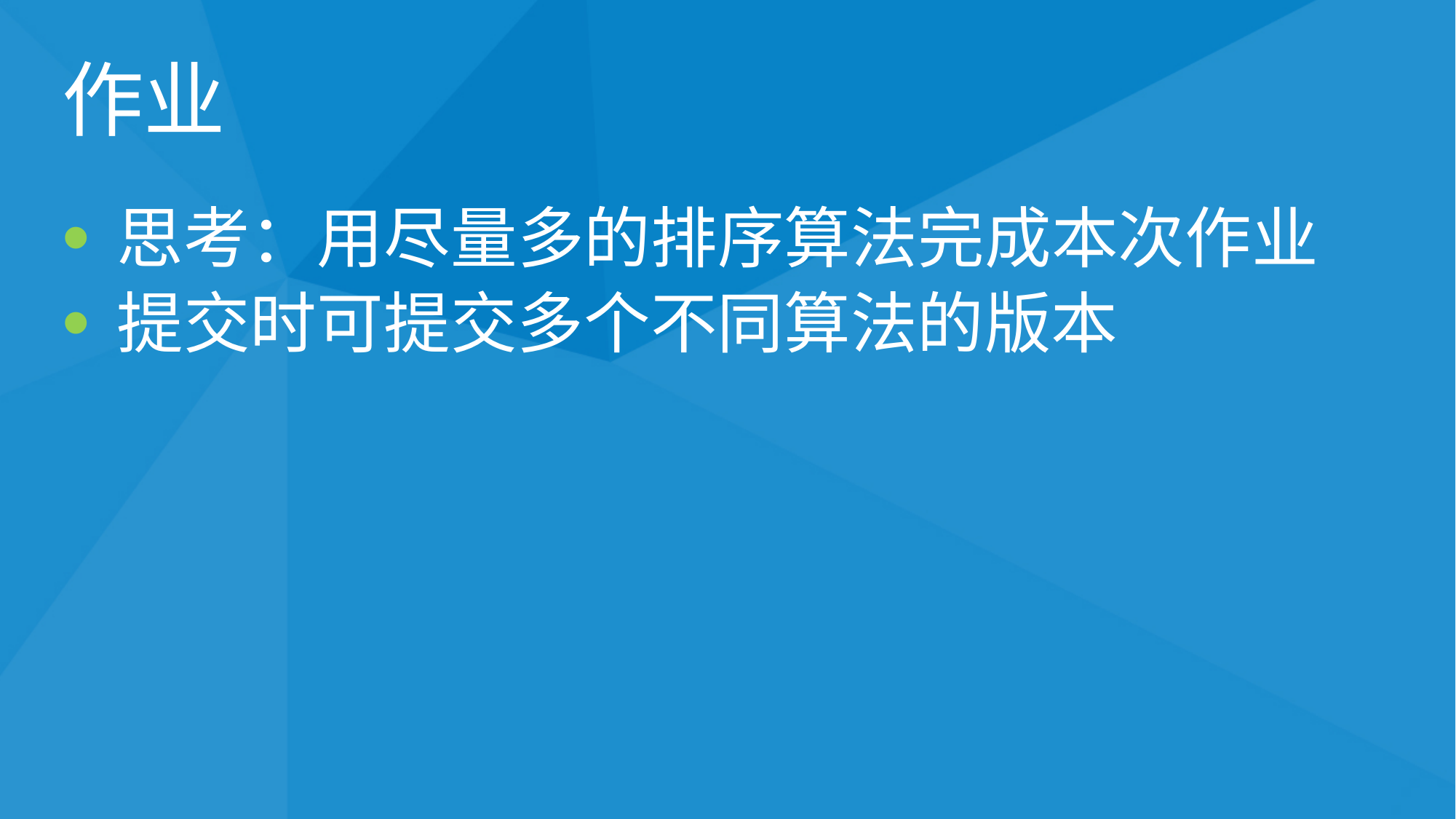

# 作业
思考：用尽量多的排序算法完成本次作业
提交时可提交多个不同算法的版本